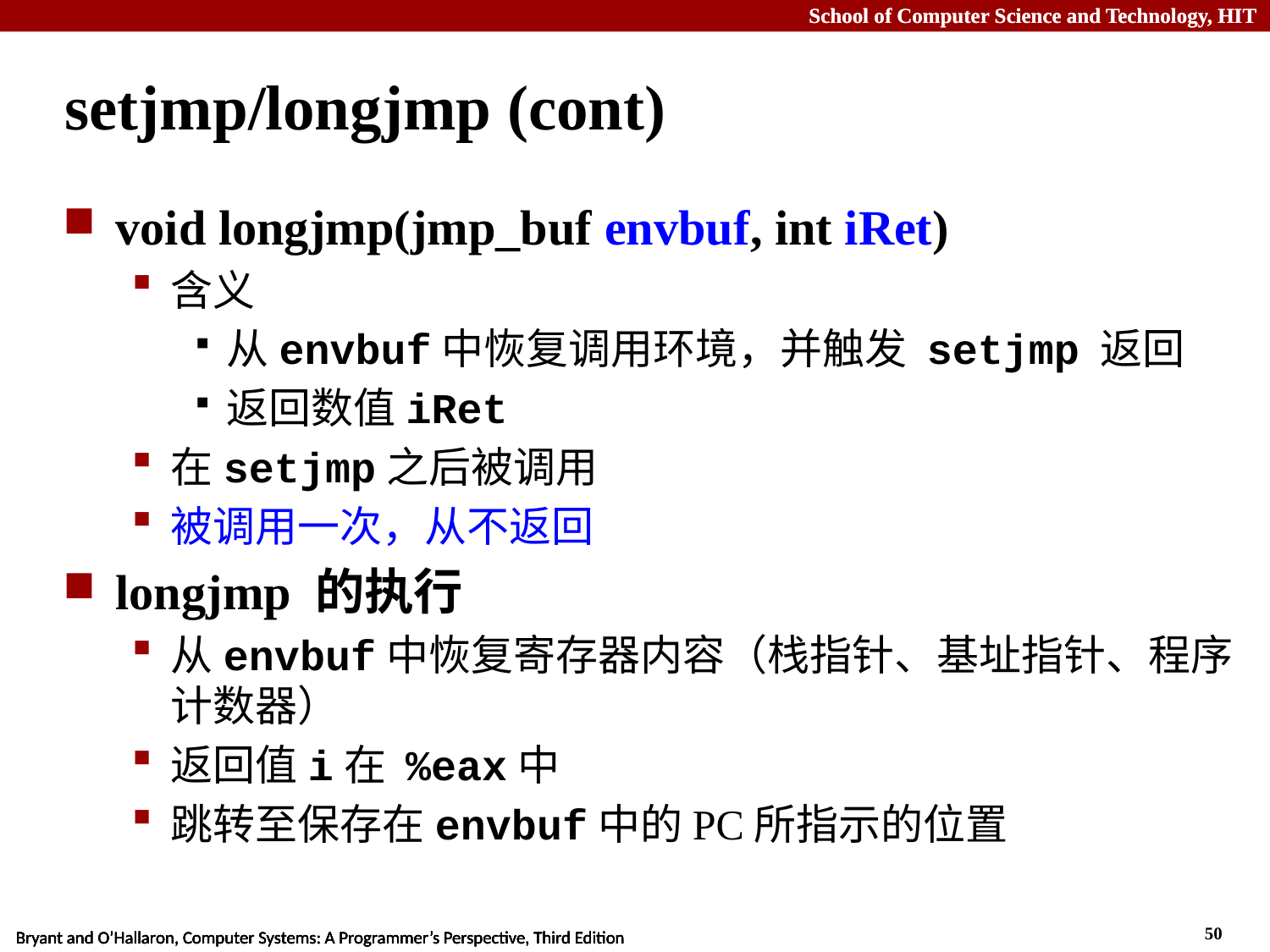

# setjmp/longjmp (cont)
void longjmp(jmp_buf envbuf, int iRet)
含义
从envbuf中恢复调用环境，并触发 setjmp 返回
返回数值iRet
在setjmp之后被调用
被调用一次，从不返回
longjmp 的执行
从envbuf中恢复寄存器内容（栈指针、基址指针、程序计数器）
返回值i在 %eax中
跳转至保存在envbuf中的PC所指示的位置